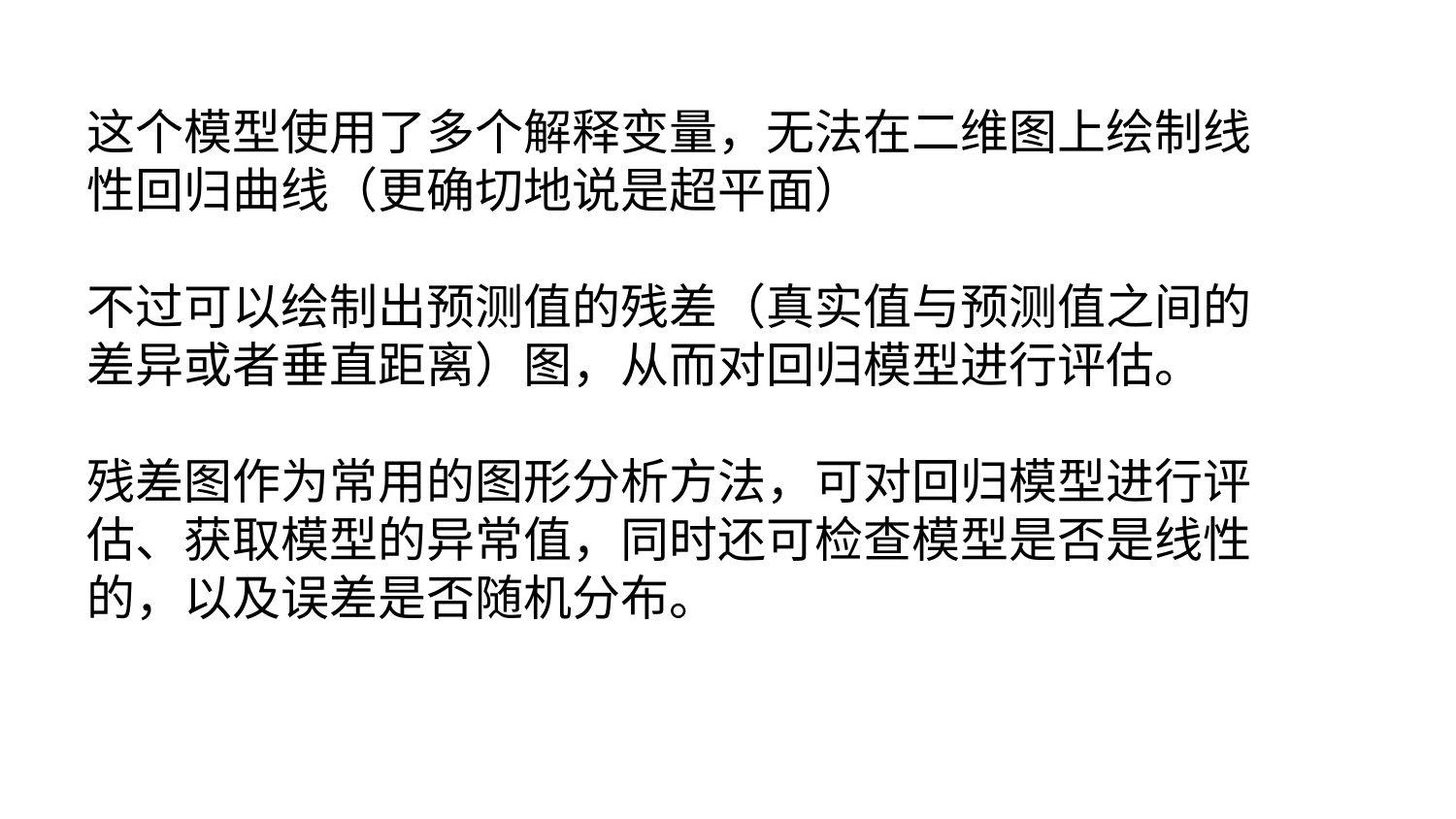

这个模型使用了多个解释变量，无法在二维图上绘制线性回归曲线（更确切地说是超平面）

不过可以绘制出预测值的残差（真实值与预测值之间的差异或者垂直距离）图，从而对回归模型进行评估。

残差图作为常用的图形分析方法，可对回归模型进行评估、获取模型的异常值，同时还可检查模型是否是线性的，以及误差是否随机分布。